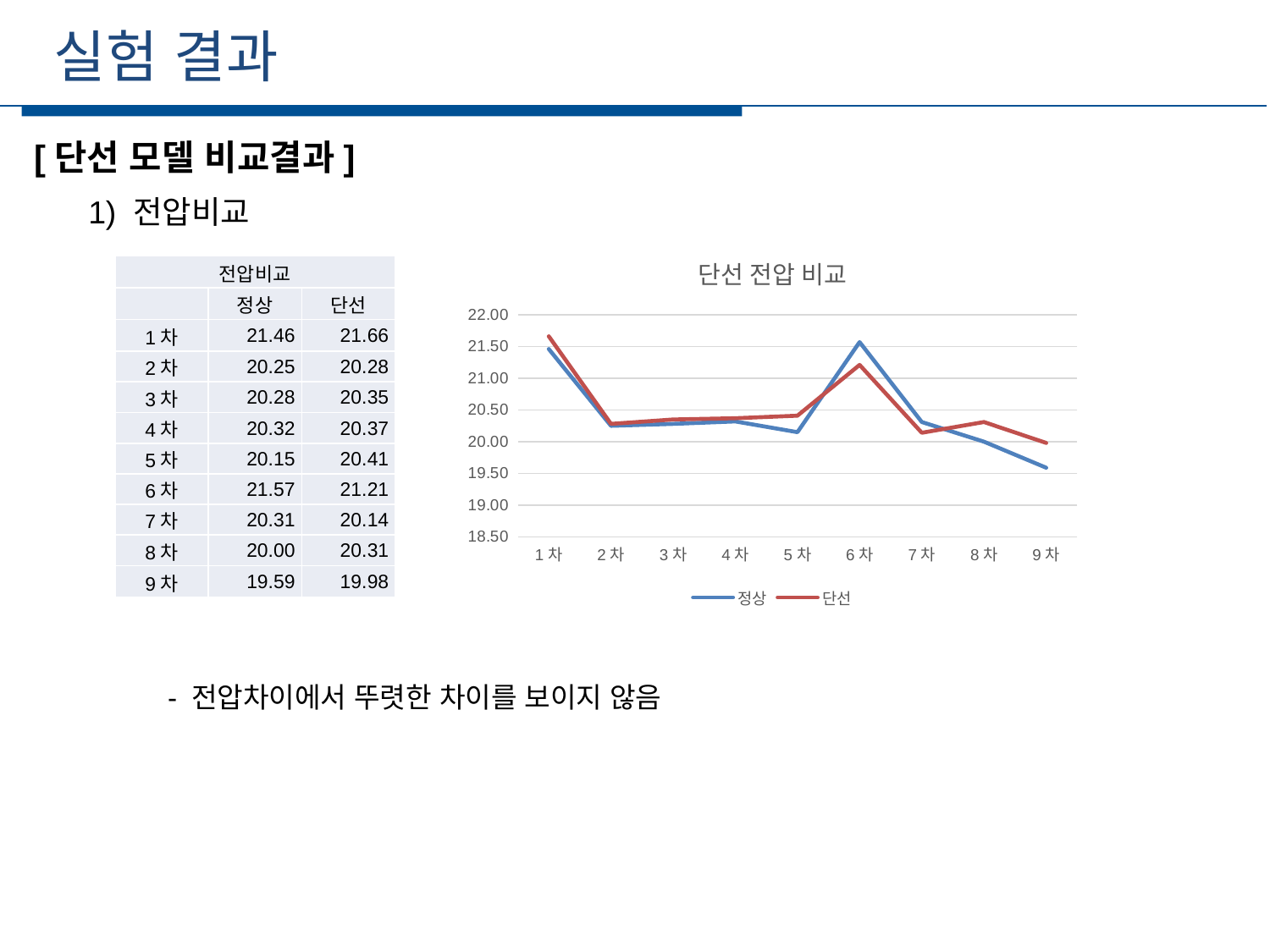

실험 결과
세부일정

[단선 모델 비교결과]
1) 전압비교

### Chart: 단선 전압 비교

| Category | 정상 | 단선 |
|---|---|---|
| 1차 | 21.46 | 21.66 |
| 2차 | 20.25 | 20.28 |
| 3차 | 20.28 | 20.35 |
| 4차 | 20.32 | 20.37 |
| 5차 | 20.15 | 20.41 |
| 6차 | 21.57 | 21.21 |
| 7차 | 20.31 | 20.14 |
| 8차 | 20.0 | 20.31 |
| 9차 | 19.59 | 19.98 |
| 전압비교 |  |  |
| --- | --- | --- |
|  | 정상 | 단선 |
| 1차 | 21.46 | 21.66 |
| 2차 | 20.25 | 20.28 |
| 3차 | 20.28 | 20.35 |
| 4차 | 20.32 | 20.37 |
| 5차 | 20.15 | 20.41 |
| 6차 | 21.57 | 21.21 |
| 7차 | 20.31 | 20.14 |
| 8차 | 20.00 | 20.31 |
| 9차 | 19.59 | 19.98 |

  - 전압차이에서 뚜렷한 차이를 보이지 않음